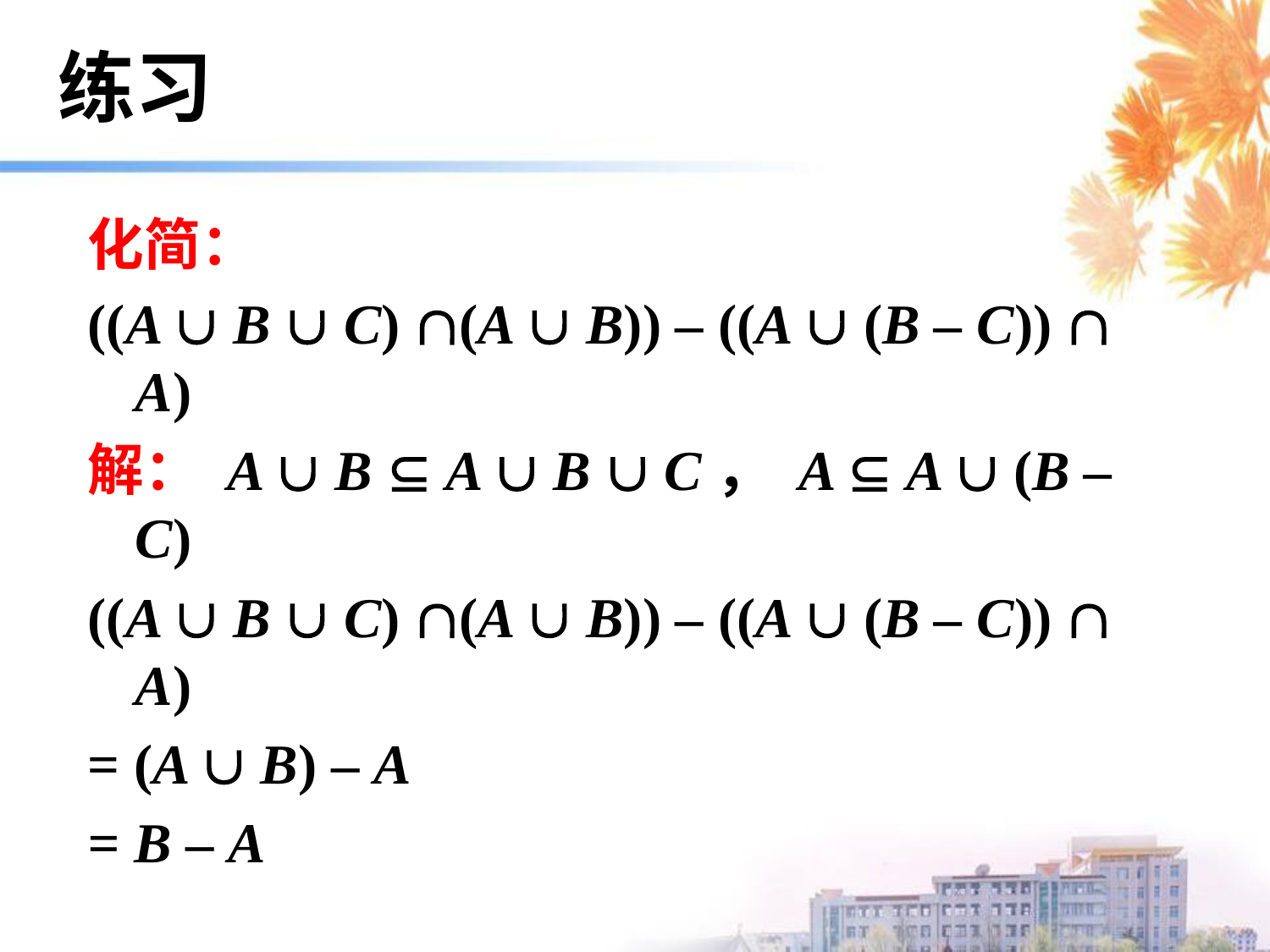

# 练习
化简：
((A ∪ B ∪ C) ∩(A ∪ B)) – ((A ∪ (B – C)) ∩ A)
解： A ∪ B ⊆ A ∪ B ∪ C， A ⊆ A ∪ (B – C)
((A ∪ B ∪ C) ∩(A ∪ B)) – ((A ∪ (B – C)) ∩ A)
= (A ∪ B) – A
= B – A
43